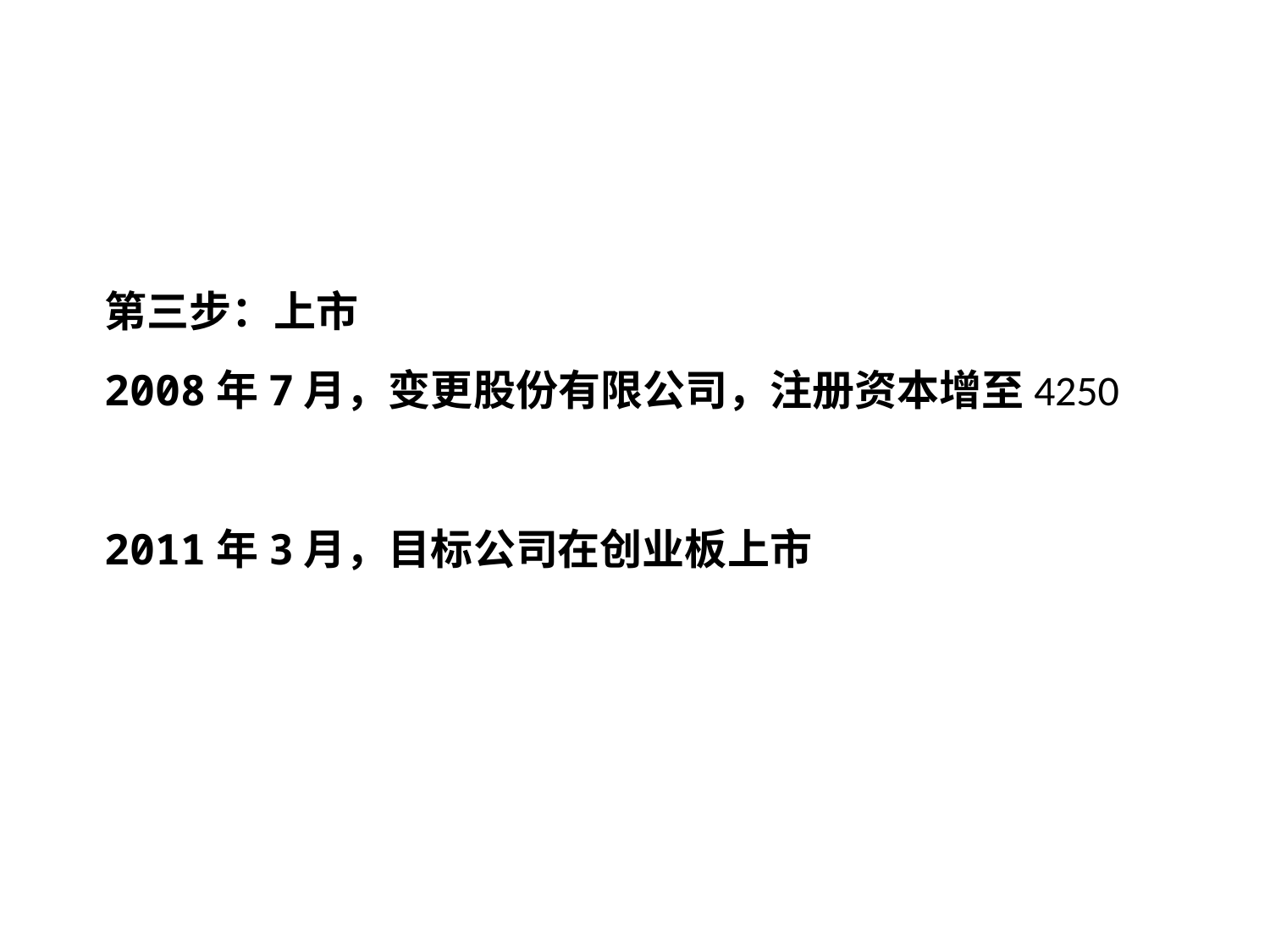

第三步：上市
2008年7月，变更股份有限公司，注册资本增至4250

2011年3月，目标公司在创业板上市

#